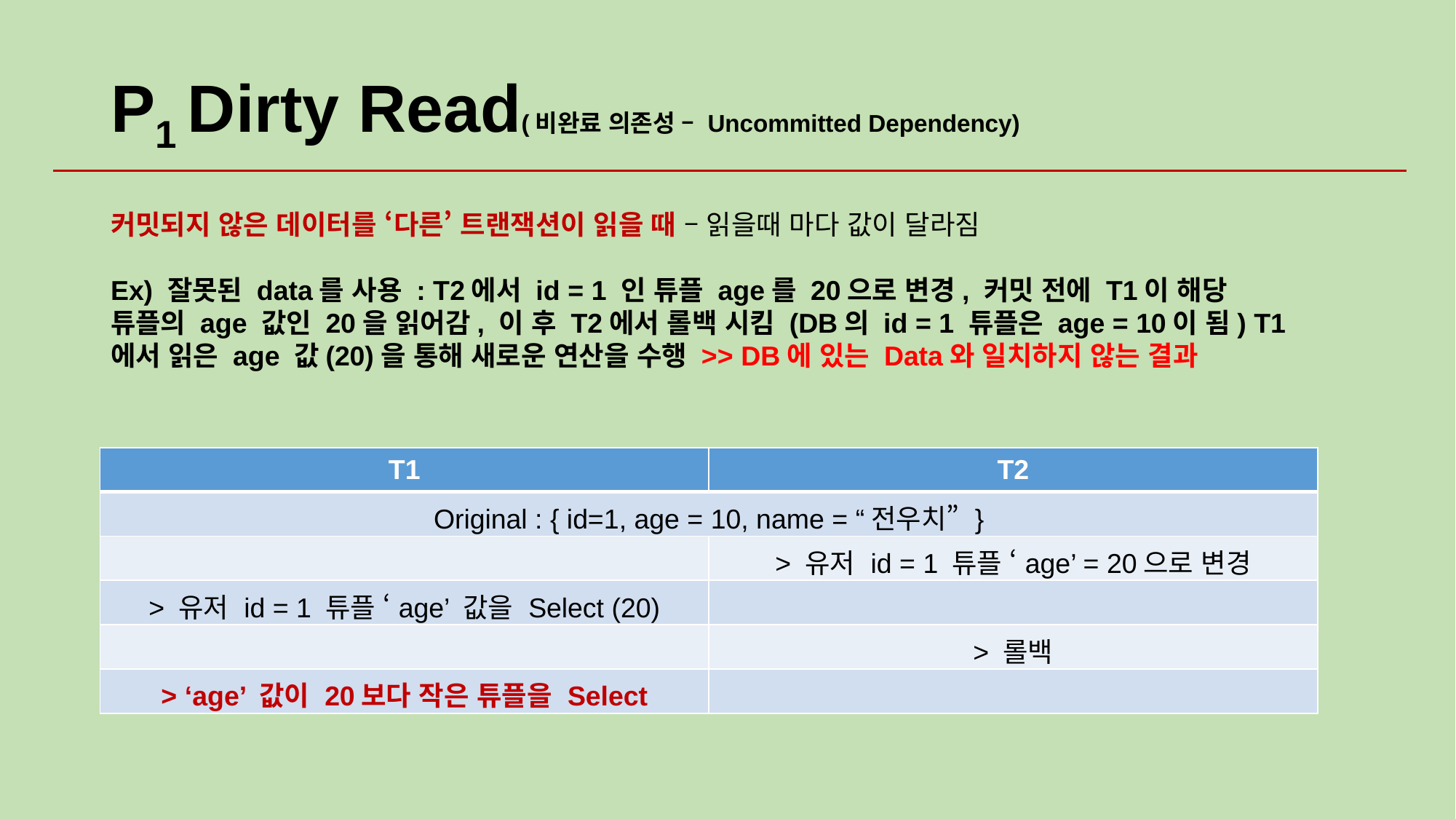

# P1 Dirty Read(비완료 의존성 – Uncommitted Dependency)

커밋되지 않은 데이터를 ‘다른’ 트랜잭션이 읽을 때 – 읽을때 마다 값이 달라짐

Ex) 잘못된 data를 사용 : T2에서 id = 1 인 튜플 age를 20으로 변경, 커밋 전에 T1이 해당 튜플의 age 값인 20을 읽어감, 이 후 T2에서 롤백 시킴 (DB의 id = 1 튜플은 age = 10이 됨) T1에서 읽은 age 값(20)을 통해 새로운 연산을 수행 >> DB에 있는 Data와 일치하지 않는 결과
| T1 | T2 |
| --- | --- |
| Original : { id=1, age = 10, name = “전우치” } |  |
|  | > 유저 id = 1 튜플 ‘age’ = 20으로 변경 |
| > 유저 id = 1 튜플 ‘age’ 값을 Select (20) |  |
|  | > 롤백 |
| > ‘age’ 값이 20보다 작은 튜플을 Select |  |